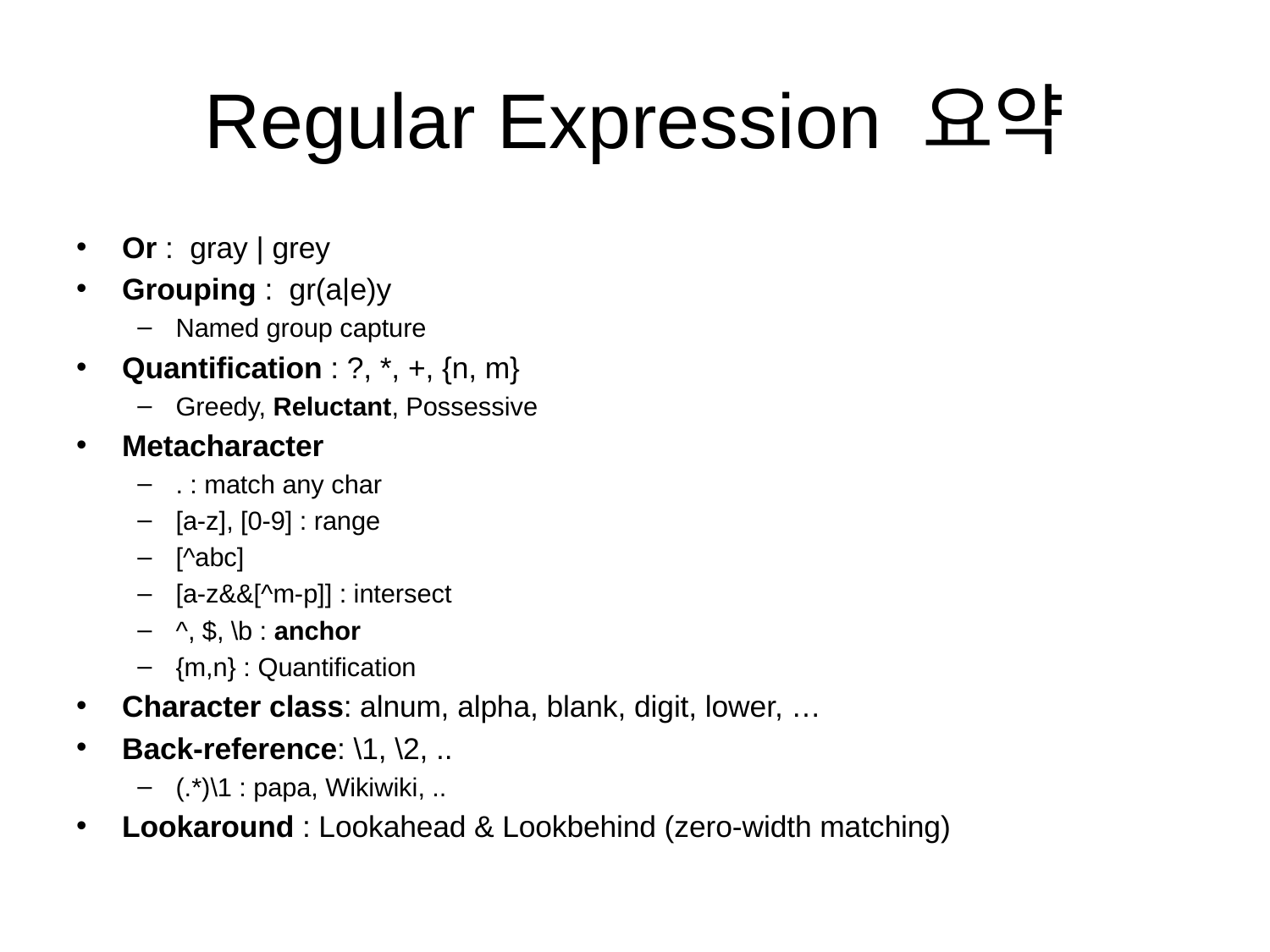

# Regular Expression 요약
Or :  gray | grey
Grouping :  gr(a|e)y
Named group capture
Quantification : ?, *, +, {n, m}
Greedy, Reluctant, Possessive
Metacharacter
. : match any char
[a-z], [0-9] : range
[^abc]
[a-z&&[^m-p]] : intersect
^, $, \b : anchor
{m,n} : Quantification
Character class: alnum, alpha, blank, digit, lower, …
Back-reference: \1, \2, ..
(.*)\1 : papa, Wikiwiki, ..
Lookaround : Lookahead & Lookbehind (zero-width matching)